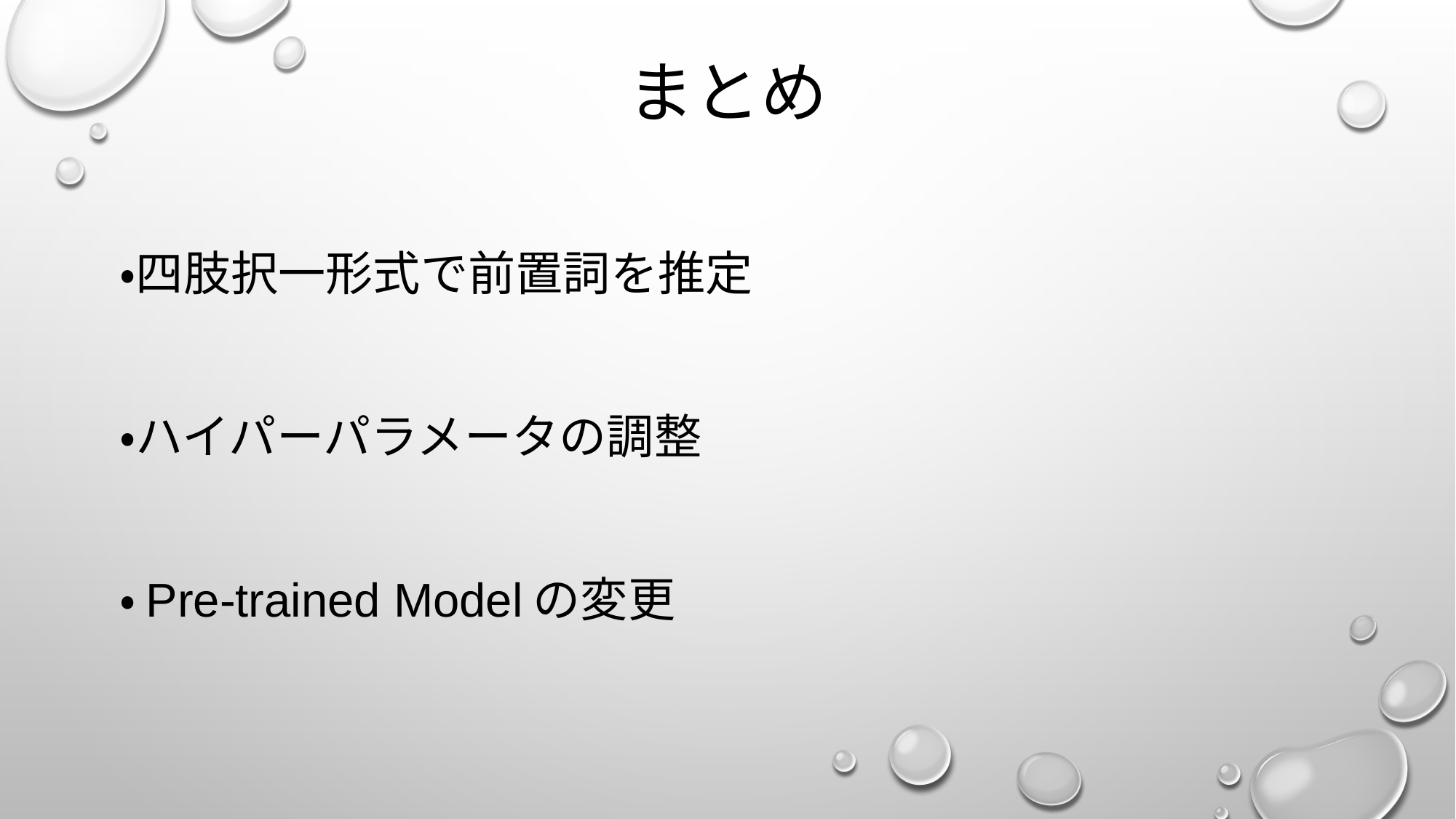

# まとめ
・四肢択一形式で前置詞を推定

・ハイパーパラメータの調整

・pre-trained Modelの変更